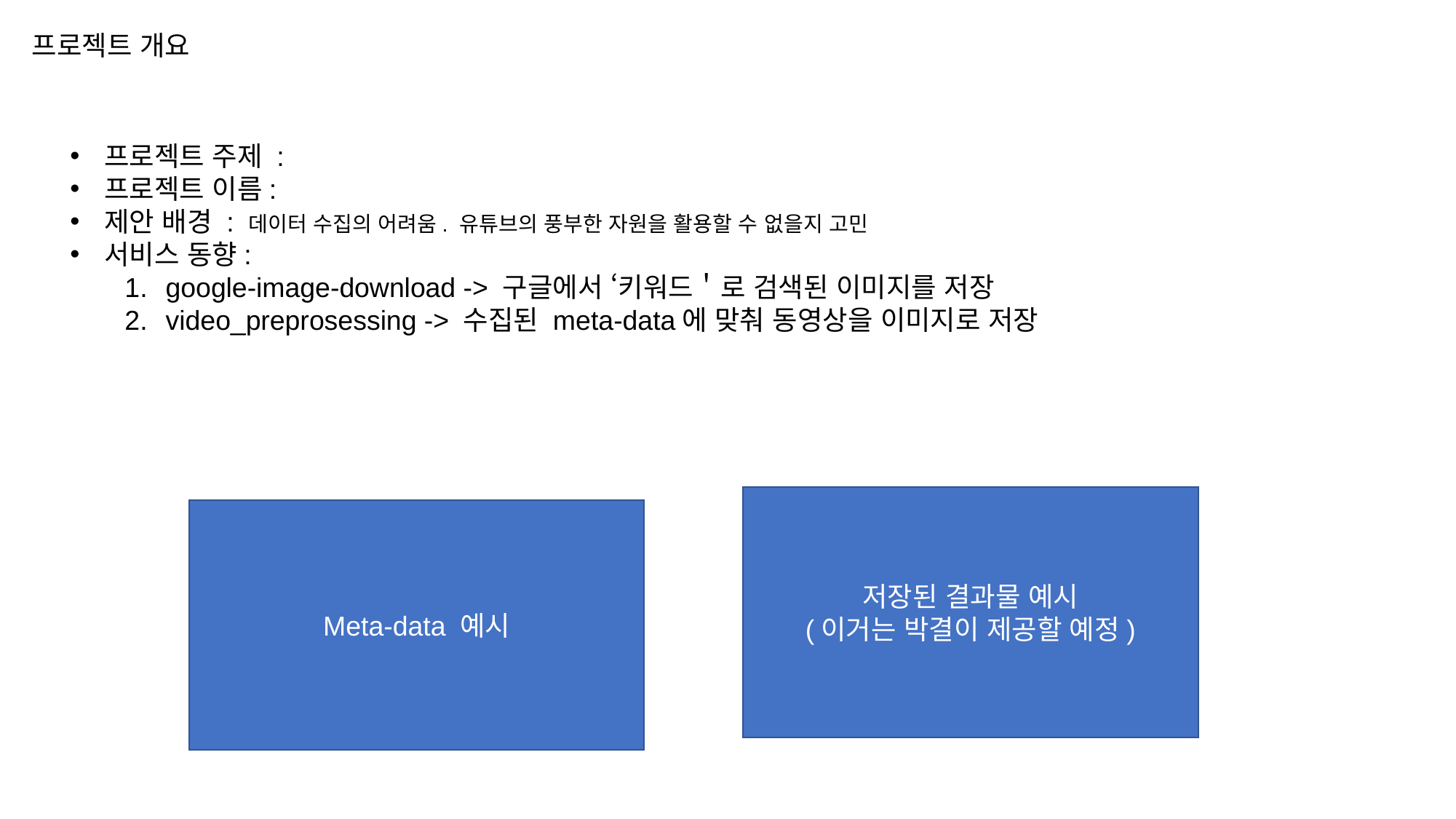

프로젝트 개요
프로젝트 주제 :
프로젝트 이름:
제안 배경 : 데이터 수집의 어려움. 유튜브의 풍부한 자원을 활용할 수 없을지 고민
서비스 동향:
google-image-download -> 구글에서 ‘키워드＇로 검색된 이미지를 저장
video_preprosessing -> 수집된 meta-data에 맞춰 동영상을 이미지로 저장
저장된 결과물 예시
(이거는 박결이 제공할 예정)
Meta-data 예시